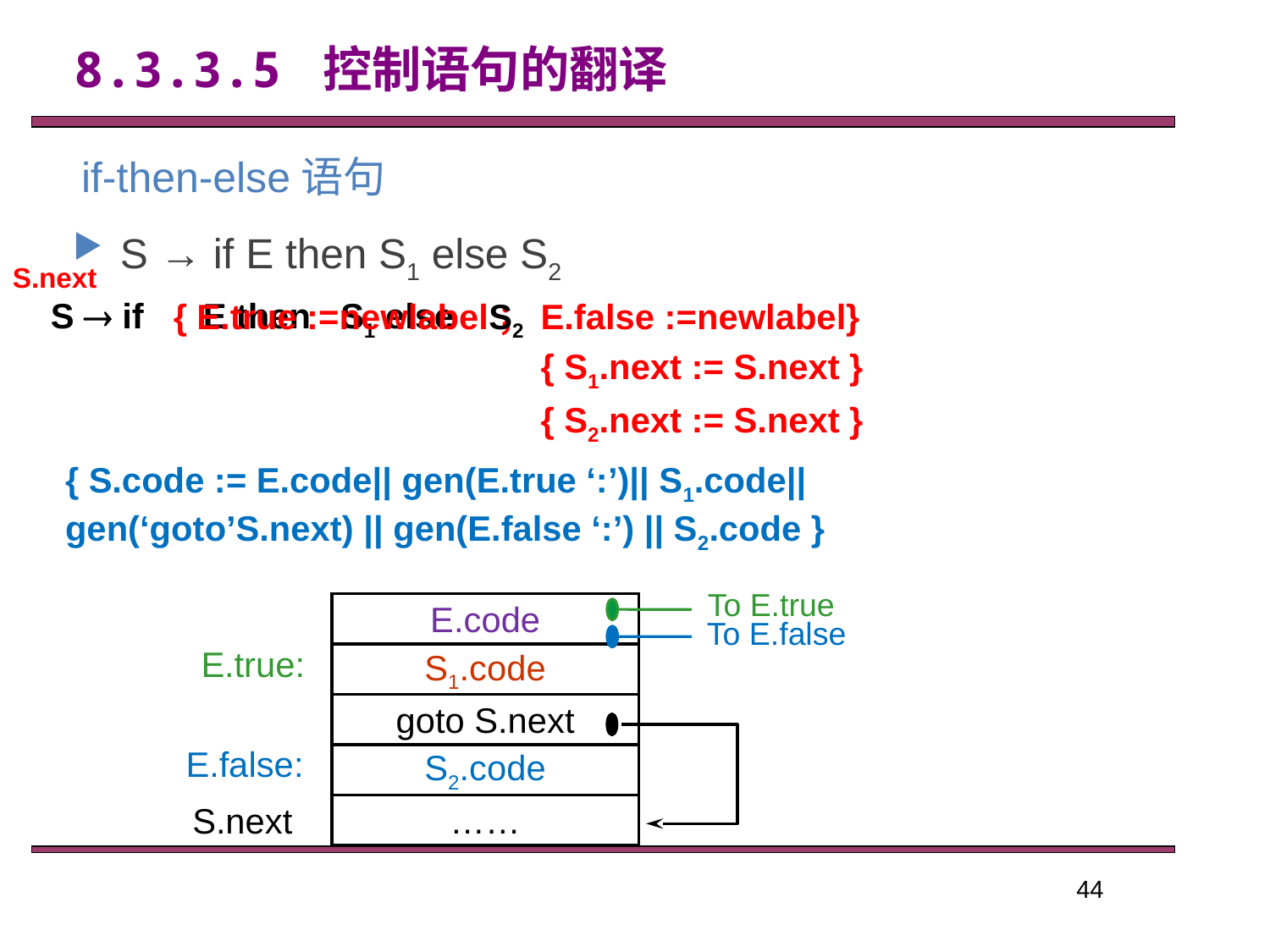

8.3.3.5 控制语句的翻译
if-then-else语句
S → if E then S1 else S2
S.next
S → if
E then
S1 else
 { E.true :=newlabel；E.false :=newlabel}
S2
　　{ S1.next := S.next }
　　{ S2.next := S.next }
{ S.code := E.code|| gen(E.true ‘:’)|| S1.code|| gen(‘goto’S.next) || gen(E.false ‘:’) || S2.code }
To E.true
E.code
To E.false

E.true:
S1.code
goto S.next

E.false:
S2.code
S.next
……
44